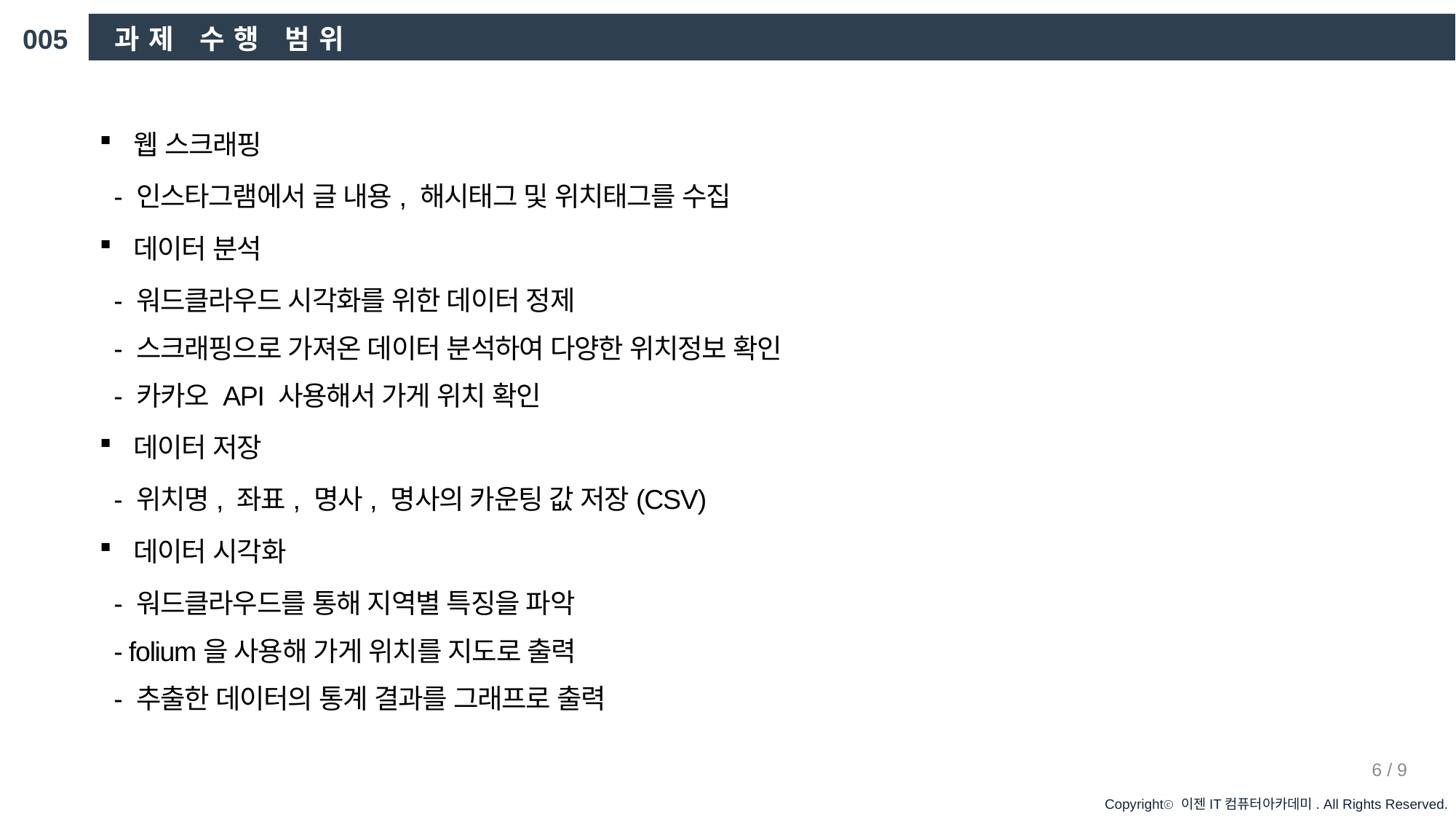

005
과제 수행 범위
웹 스크래핑
  - 인스타그램에서 글 내용, 해시태그 및 위치태그를 수집
데이터 분석
  - 워드클라우드 시각화를 위한 데이터 정제
  - 스크래핑으로 가져온 데이터 분석하여 다양한 위치정보 확인
  - 카카오 API 사용해서 가게 위치 확인
데이터 저장
  - 위치명, 좌표, 명사, 명사의 카운팅 값 저장(CSV)
데이터 시각화
  - 워드클라우드를 통해 지역별 특징을 파악
  - folium을 사용해 가게 위치를 지도로 출력
  - 추출한 데이터의 통계 결과를 그래프로 출력
6 / 9